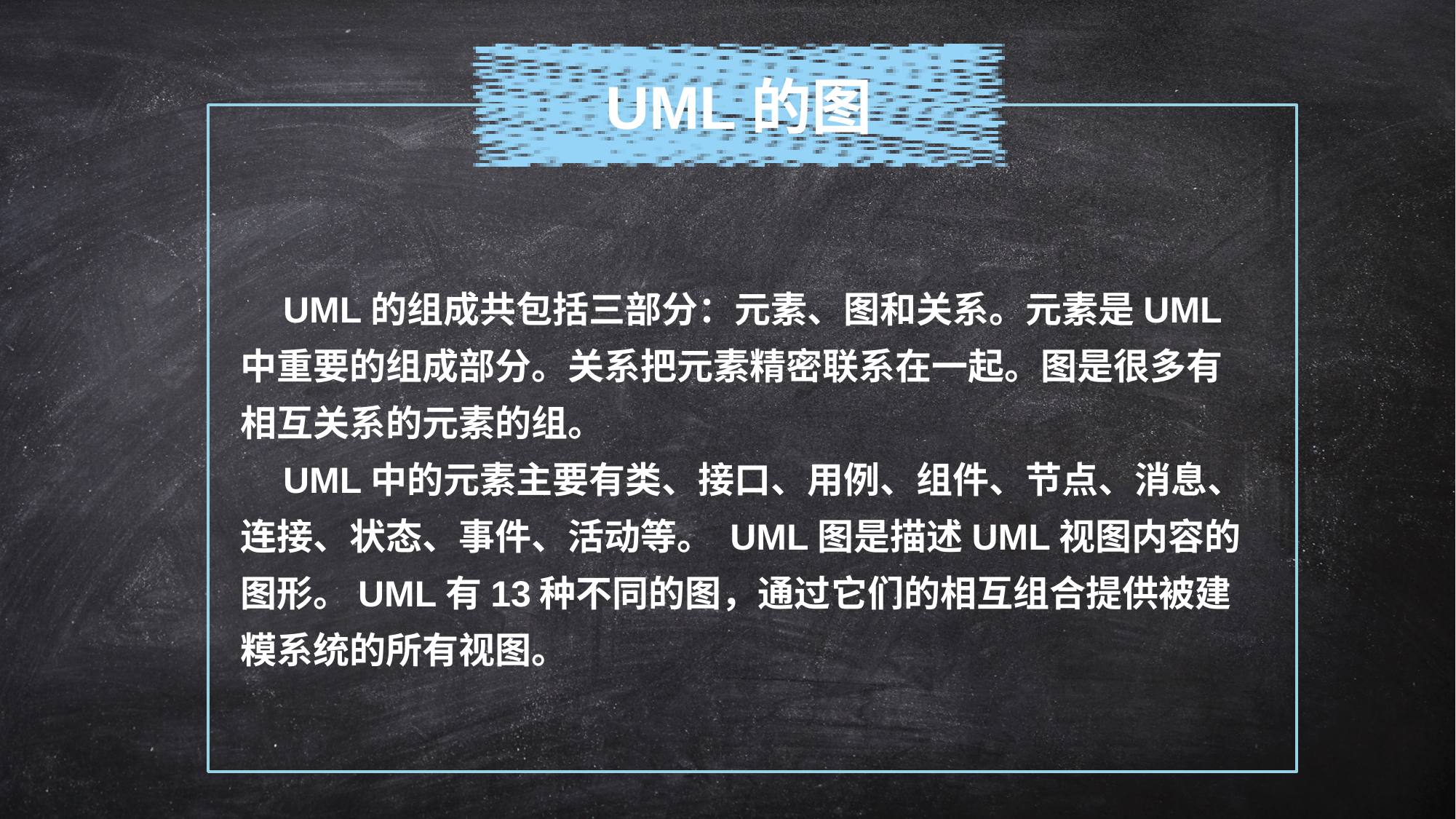

UML的图

UML的组成共包括三部分：元素、图和关系。元素是UML中重要的组成部分。关系把元素精密联系在一起。图是很多有相互关系的元素的组。
UML中的元素主要有类、接口、用例、组件、节点、消息、连接、状态、事件、活动等。 UML图是描述UML视图内容的图形。UML有13种不同的图，通过它们的相互组合提供被建糢系统的所有视图。